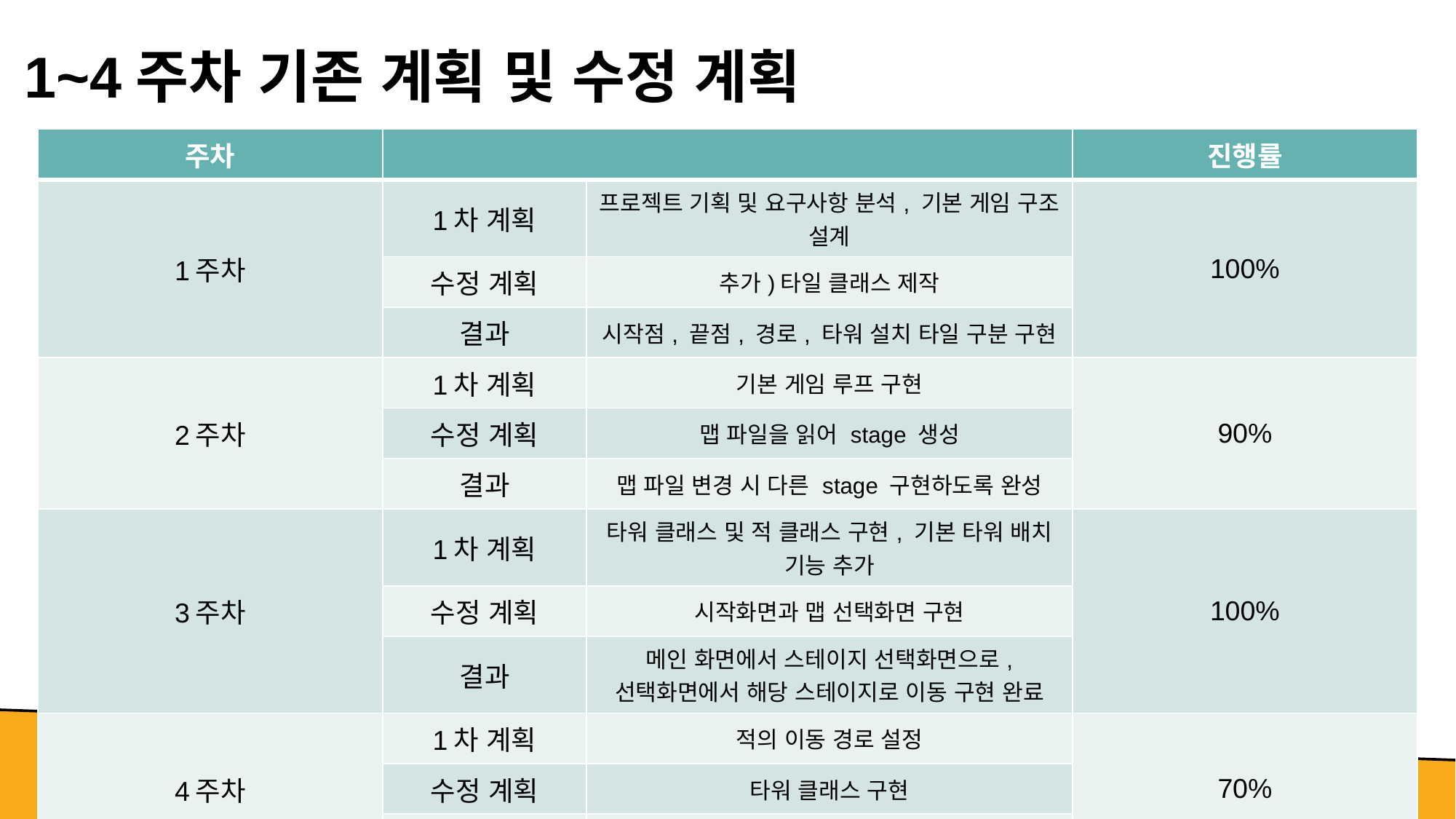

# 1~4주차 기존 계획 및 수정 계획
| 주차 |  |  | 진행률 |
| --- | --- | --- | --- |
| 1주차 | 1차 계획 | 프로젝트 기획 및 요구사항 분석, 기본 게임 구조 설계 | 100% |
|  | 수정 계획 | 추가)타일 클래스 제작 |  |
|  | 결과 | 시작점, 끝점, 경로, 타워 설치 타일 구분 구현 |  |
| 2주차 | 1차 계획 | 기본 게임 루프 구현 | 90% |
|  | 수정 계획 | 맵 파일을 읽어 stage 생성 |  |
|  | 결과 | 맵 파일 변경 시 다른 stage 구현하도록 완성 |  |
| 3주차 | 1차 계획 | 타워 클래스 및 적 클래스 구현, 기본 타워 배치 기능 추가 | 100% |
|  | 수정 계획 | 시작화면과 맵 선택화면 구현 |  |
|  | 결과 | 메인 화면에서 스테이지 선택화면으로, 선택화면에서 해당 스테이지로 이동 구현 완료 |  |
| 4주차 | 1차 계획 | 적의 이동 경로 설정 | 70% |
|  | 수정 계획 | 타워 클래스 구현 |  |
|  | 결과 | 적과의 상호작용을 제외한 나머지 부분 구현 완료 |  |